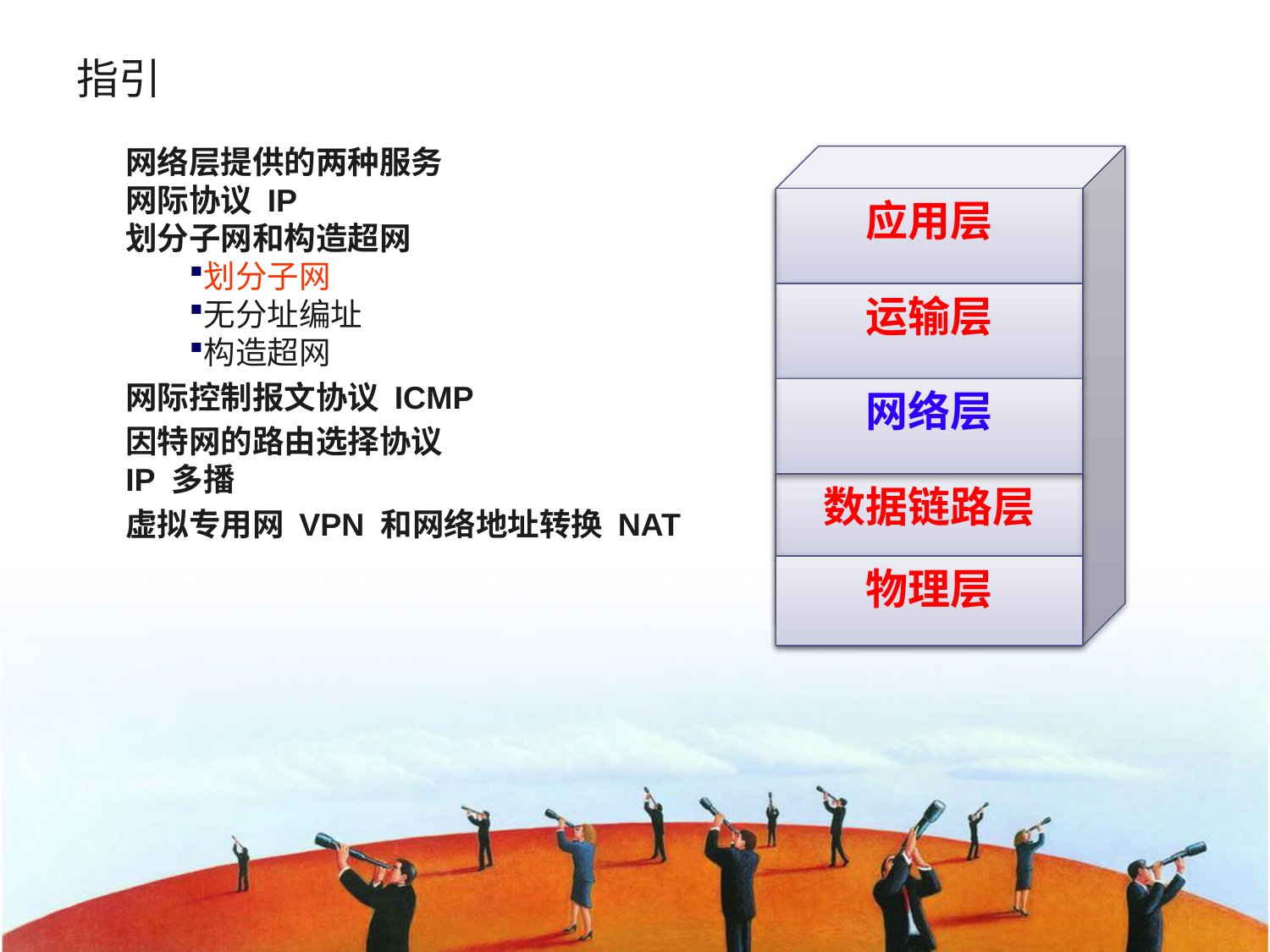

# 指引
网络层提供的两种服务
网际协议 IP
划分子网和构造超网
划分子网
无分址编址
构造超网
网际控制报文协议 ICMP
因特网的路由选择协议
IP 多播
虚拟专用网 VPN 和网络地址转换 NAT

应用层

运输层

网络层

数据链路层

物理层